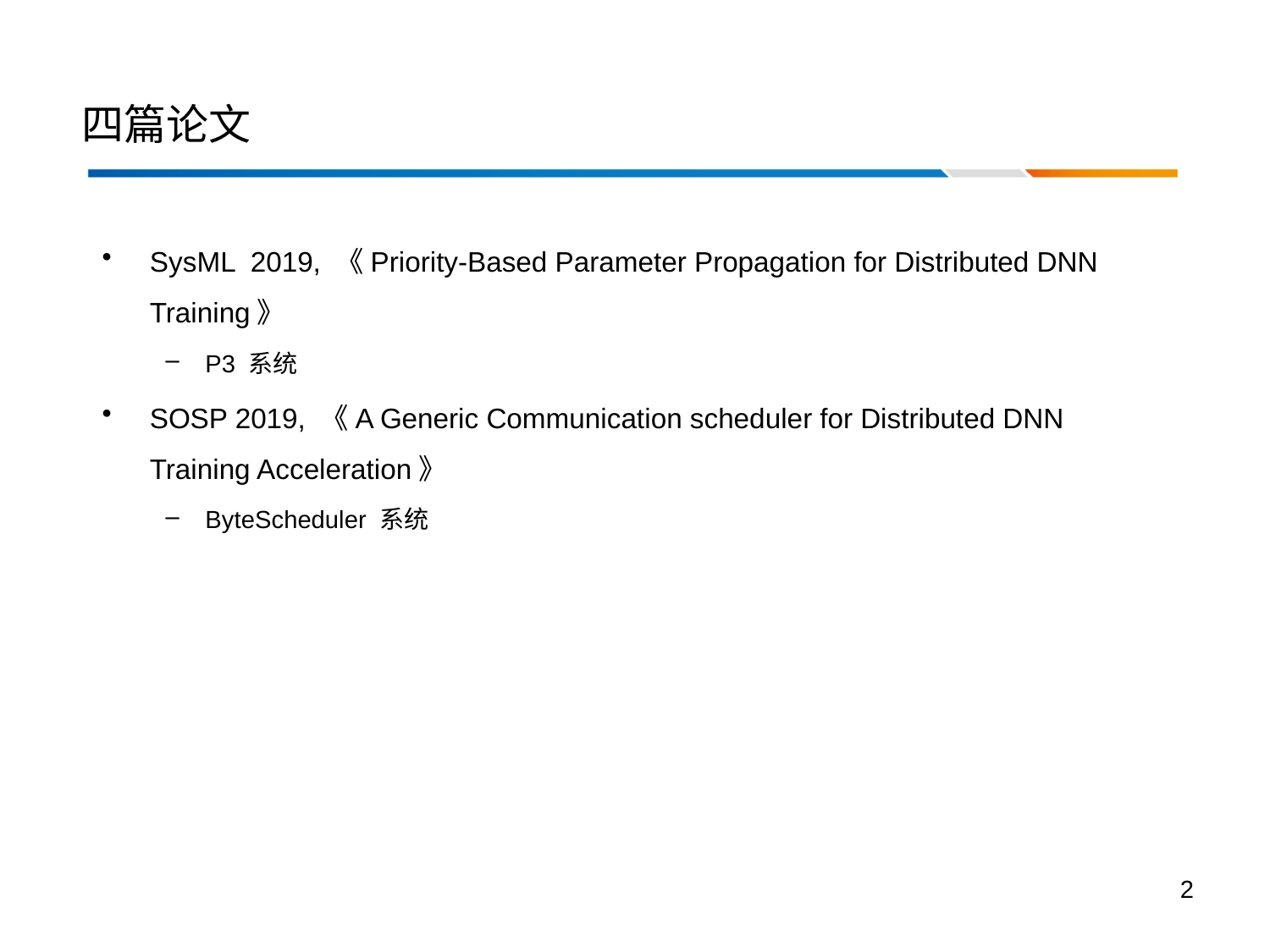

四篇论文
SysML  2019, 《Priority-Based Parameter Propagation for Distributed DNN Training》
P3 系统
SOSP 2019, 《A Generic Communication scheduler for Distributed DNN Training Acceleration》
ByteScheduler 系统
2